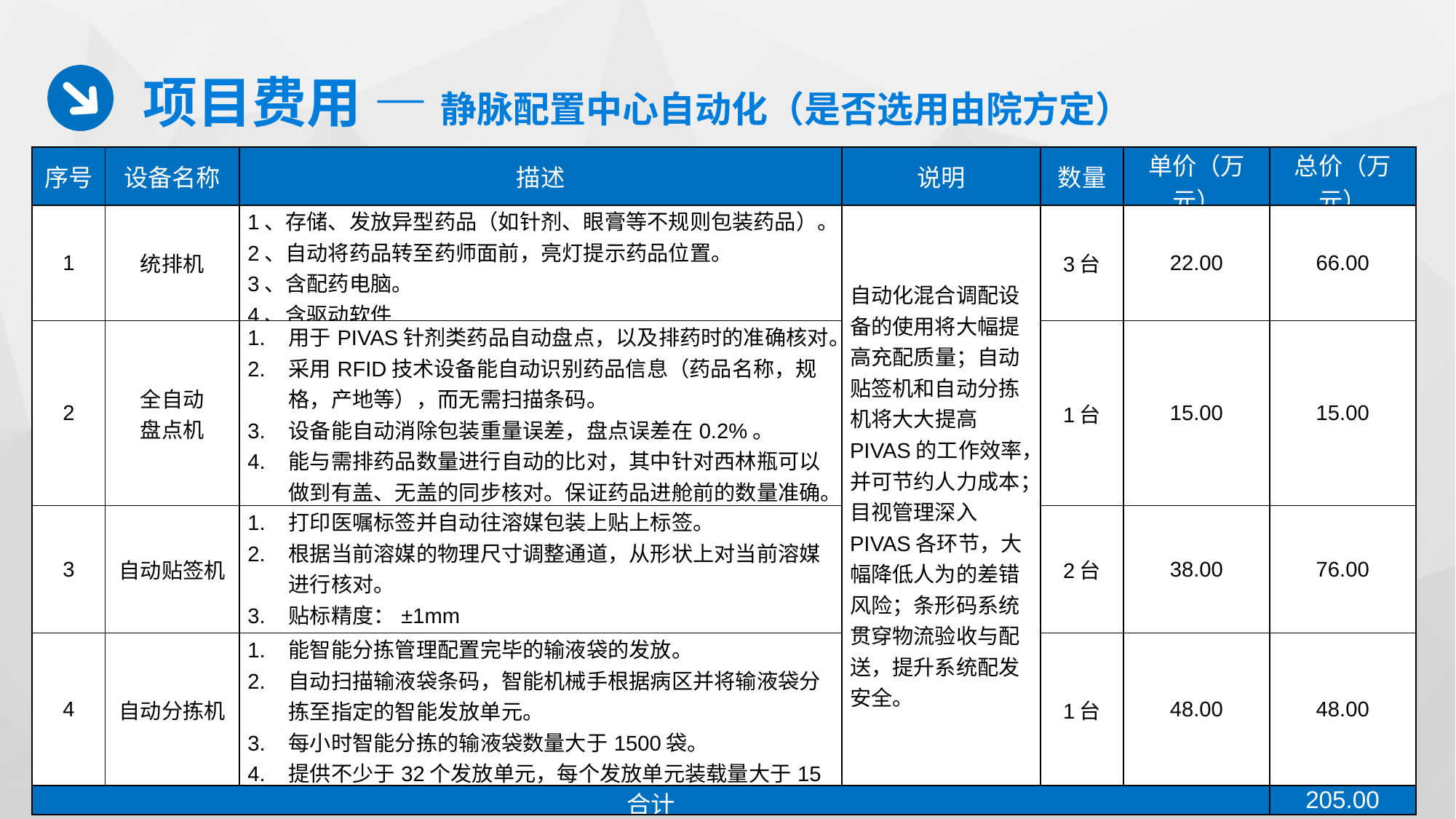

项目费用 — 静脉配置中心自动化（是否选用由院方定）
| 序号 | 设备名称 | 描述 | 说明 | 数量 | 单价（万元） | 总价（万元） |
| --- | --- | --- | --- | --- | --- | --- |
| 1 | 统排机 | 1、存储、发放异型药品（如针剂、眼膏等不规则包装药品）。 2、自动将药品转至药师面前，亮灯提示药品位置。 3、含配药电脑。 4、含驱动软件 | 自动化混合调配设备的使用将大幅提高充配质量；自动贴签机和自动分拣机将大大提高PIVAS的工作效率，并可节约人力成本；目视管理深入PIVAS各环节，大幅降低人为的差错风险；条形码系统贯穿物流验收与配送，提升系统配发安全。 | 3台 | 22.00 | 66.00 |
| 2 | 全自动 盘点机 | 用于PIVAS针剂类药品自动盘点，以及排药时的准确核对。 采用RFID技术设备能自动识别药品信息（药品名称，规格，产地等），而无需扫描条码。 设备能自动消除包装重量误差，盘点误差在0.2%。 能与需排药品数量进行自动的比对，其中针对西林瓶可以做到有盖、无盖的同步核对。保证药品进舱前的数量准确。 |  | 1台 | 15.00 | 15.00 |
| 3 | 自动贴签机 | 打印医嘱标签并自动往溶媒包装上贴上标签。 根据当前溶媒的物理尺寸调整通道，从形状上对当前溶媒进行核对。 贴标精度：±1mm 贴签速度：大于20袋/分钟 |  | 2台 | 38.00 | 76.00 |
| 4 | 自动分拣机 | 能智能分拣管理配置完毕的输液袋的发放。 自动扫描输液袋条码，智能机械手根据病区并将输液袋分拣至指定的智能发放单元。 每小时智能分拣的输液袋数量大于1500袋。 提供不少于32个发放单元，每个发放单元装载量大于15公斤。 |  | 1台 | 48.00 | 48.00 |
| 合计 |  |  |  |  |  | 205.00 |